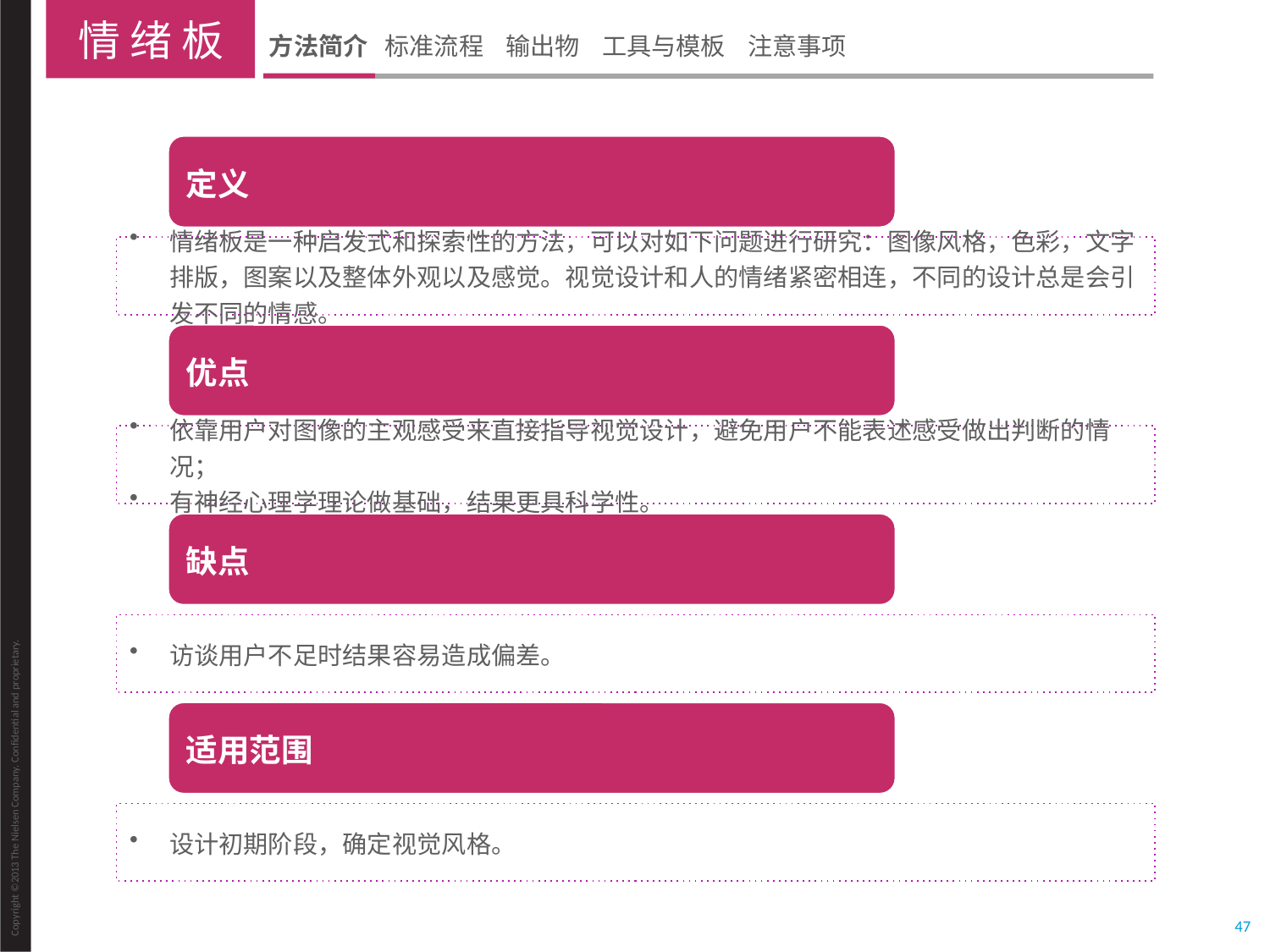

情 绪 板
方法简介   标准流程    输出物    工具与模板    注意事项

定义
优点
缺点
依靠用户对图像的主观感受来直接指导视觉设计，避免用户不能表述感受做出判断的情况；
访谈用户不足时结果容易造成偏差。
适用范围
设计初期阶段，确定视觉风格。
情绪板是一种启发式和探索性的方法，可以对如下问题进行研究：图像风格，色彩，文字排版，图案以及整体外观以及感觉。视觉设计和人的情绪紧密相连，不同的设计总是会引发不同的情感。
有神经心理学理论做基础，结果更具科学性。